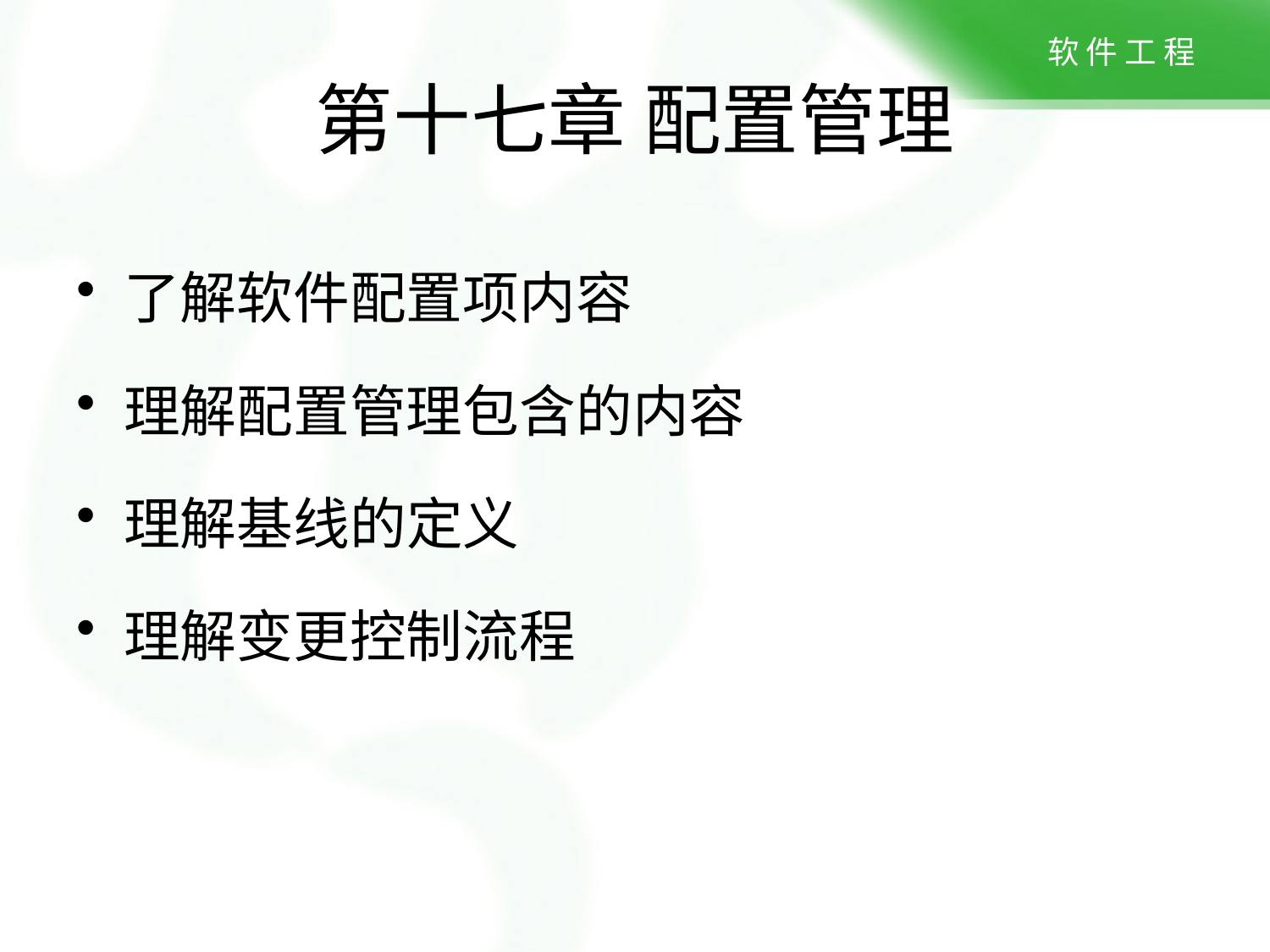

# 第十七章 配置管理
了解软件配置项内容
理解配置管理包含的内容
理解基线的定义
理解变更控制流程